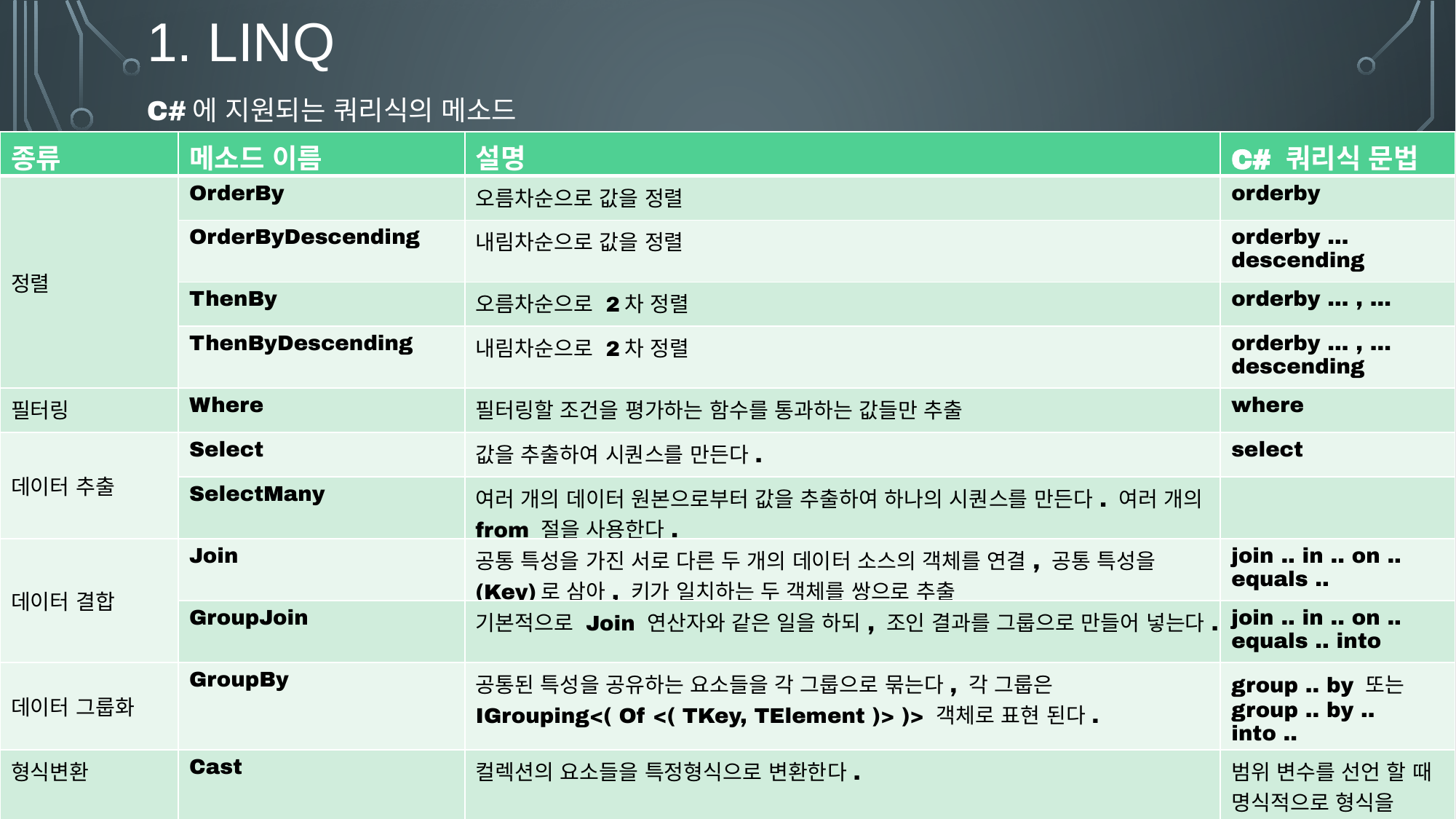

# 1. linq
C#에 지원되는 쿼리식의 메소드
| 종류 | 메소드 이름 | 설명 | C# 쿼리식 문법 |
| --- | --- | --- | --- |
| 정렬 | OrderBy | 오름차순으로 값을 정렬 | orderby |
|  | OrderByDescending | 내림차순으로 값을 정렬 | orderby … descending |
|  | ThenBy | 오름차순으로 2차 정렬 | orderby … , … |
|  | ThenByDescending | 내림차순으로 2차 정렬 | orderby … , … descending |
| 필터링 | Where | 필터링할 조건을 평가하는 함수를 통과하는 값들만 추출 | where |
| 데이터 추출 | Select | 값을 추출하여 시퀀스를 만든다. | select |
|  | SelectMany | 여러 개의 데이터 원본으로부터 값을 추출하여 하나의 시퀀스를 만든다. 여러 개의 from 절을 사용한다. |  |
| 데이터 결합 | Join | 공통 특성을 가진 서로 다른 두 개의 데이터 소스의 객체를 연결, 공통 특성을 (Key)로 삼아, 키가 일치하는 두 객체를 쌍으로 추출 | join .. in .. on .. equals .. |
|  | GroupJoin | 기본적으로 Join 연산자와 같은 일을 하되, 조인 결과를 그룹으로 만들어 넣는다. | join .. in .. on .. equals .. into |
| 데이터 그룹화 | GroupBy | 공통된 특성을 공유하는 요소들을 각 그룹으로 묶는다, 각 그룹은 IGrouping<( Of <( TKey, TElement )> )> 객체로 표현 된다. | group .. by 또는 group .. by .. into .. |
| 형식변환 | Cast | 컬렉션의 요소들을 특정형식으로 변환한다. | 범위 변수를 선언 할 때 명식적으로 형식을 지정하면 된다. |